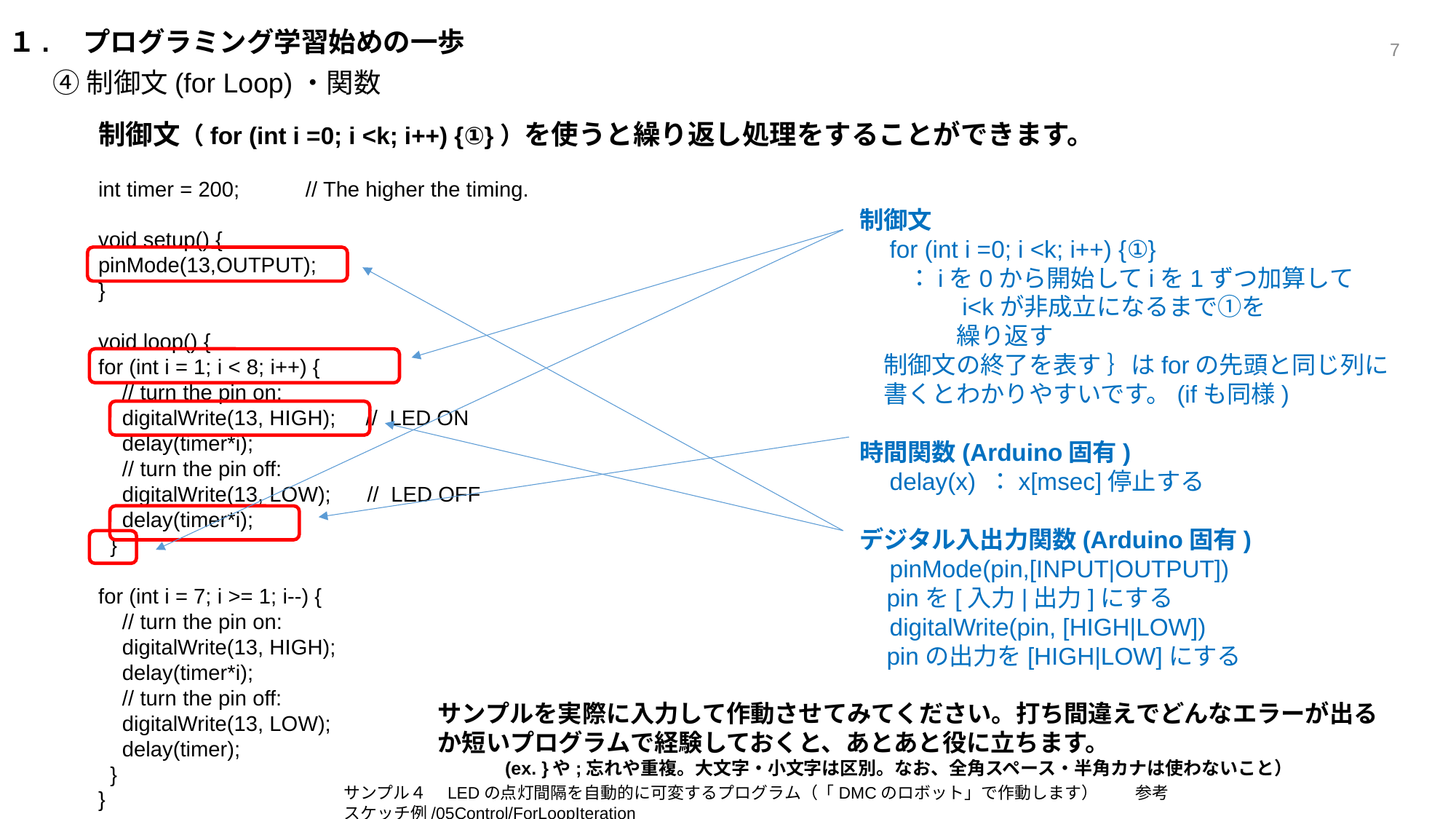

１.　プログラミング学習始めの一歩
7
④制御文(for Loop)・関数
制御文（for (int i =0; i <k; i++) {①}）を使うと繰り返し処理をすることができます。

int timer = 200;           // The higher the timing.

void setup() {
pinMode(13,OUTPUT);
}

void loop() {
for (int i = 1; i < 8; i++) {
    // turn the pin on:
    digitalWrite(13, HIGH);     //  LED ON
    delay(timer*i);
    // turn the pin off:
    digitalWrite(13, LOW);      //  LED OFF
    delay(timer*i);
  }

for (int i = 7; i >= 1; i--) {
    // turn the pin on:
    digitalWrite(13, HIGH);
    delay(timer*i);
    // turn the pin off:
    digitalWrite(13, LOW);
    delay(timer);
  }
}
制御文
　for (int i =0; i <k; i++) {①}
　　：iを0から開始してiを1ずつ加算して
　　　　i<kが非成立になるまで①を
　　　　繰り返す
　制御文の終了を表す ｝はforの先頭と同じ列に
　書くとわかりやすいです。(ifも同様)

時間関数(Arduino固有)
　delay(x) ：x[msec]停止する

デジタル入出力関数(Arduino固有)
　pinMode(pin,[INPUT|OUTPUT])
    pinを[入力|出力]にする
　digitalWrite(pin, [HIGH|LOW])
    pinの出力を[HIGH|LOW]にする

サンプルを実際に入力して作動させてみてください。打ち間違えでどんなエラーが出るか短いプログラムで経験しておくと、あとあと役に立ちます。
　 　　 (ex. }や;忘れや重複。大文字・小文字は区別。なお、全角スペース・半角カナは使わないこと）
サンプル４　LEDの点灯間隔を自動的に可変するプログラム（「DMCのロボット」で作動します） 　　参考　 スケッチ例/05Control/ForLoopIteration